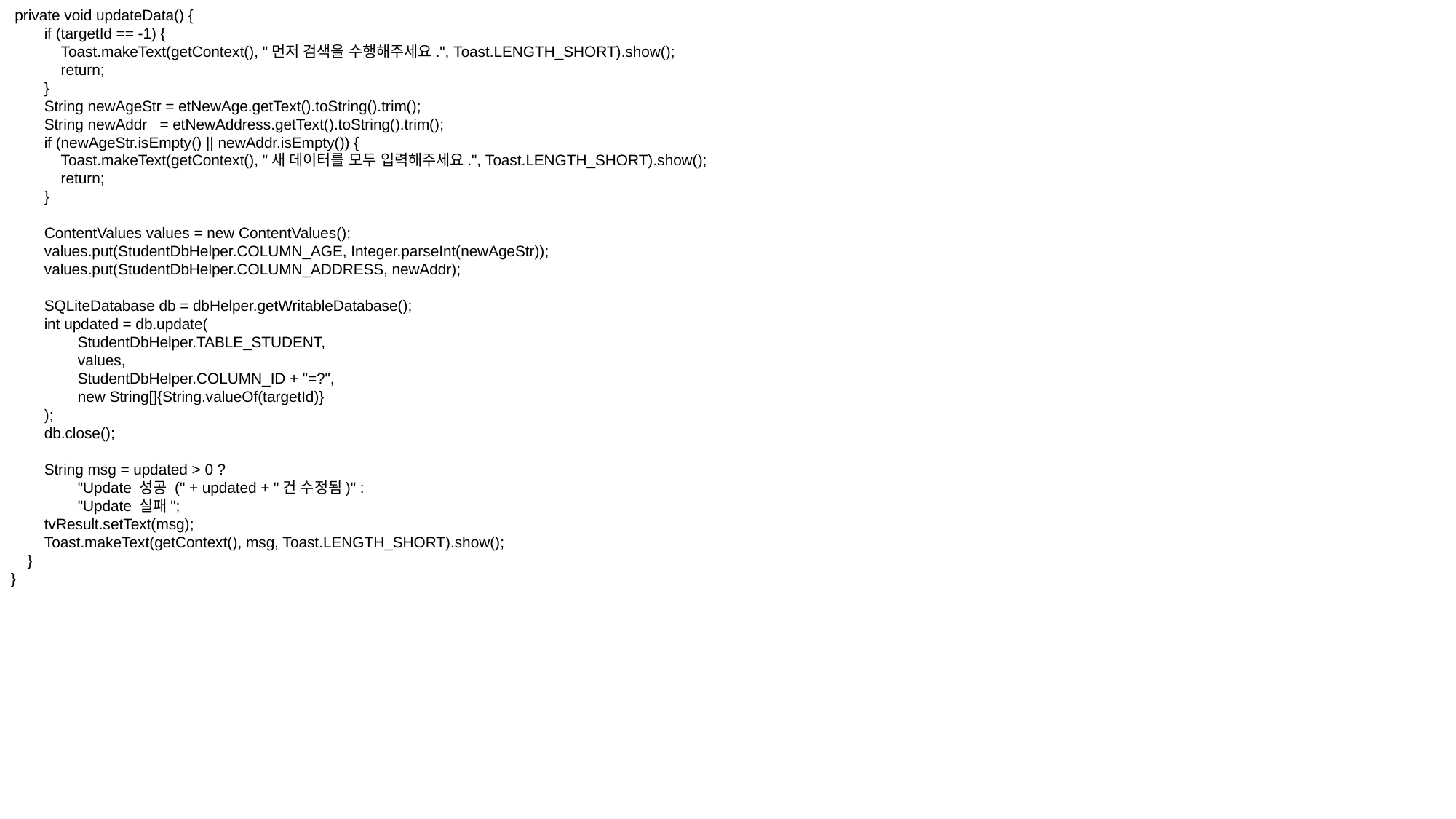

private void updateData() {
        if (targetId == -1) {
            Toast.makeText(getContext(), "먼저 검색을 수행해주세요.", Toast.LENGTH_SHORT).show();
            return;
        }
        String newAgeStr = etNewAge.getText().toString().trim();
        String newAddr   = etNewAddress.getText().toString().trim();
        if (newAgeStr.isEmpty() || newAddr.isEmpty()) {
            Toast.makeText(getContext(), "새 데이터를 모두 입력해주세요.", Toast.LENGTH_SHORT).show();
            return;
        }

        ContentValues values = new ContentValues();
        values.put(StudentDbHelper.COLUMN_AGE, Integer.parseInt(newAgeStr));
        values.put(StudentDbHelper.COLUMN_ADDRESS, newAddr);

        SQLiteDatabase db = dbHelper.getWritableDatabase();
        int updated = db.update(
                StudentDbHelper.TABLE_STUDENT,
                values,
                StudentDbHelper.COLUMN_ID + "=?",
                new String[]{String.valueOf(targetId)}
        );
        db.close();

        String msg = updated > 0 ?
                "Update 성공 (" + updated + "건 수정됨)" :
                "Update 실패";
        tvResult.setText(msg);
        Toast.makeText(getContext(), msg, Toast.LENGTH_SHORT).show();
    }
}